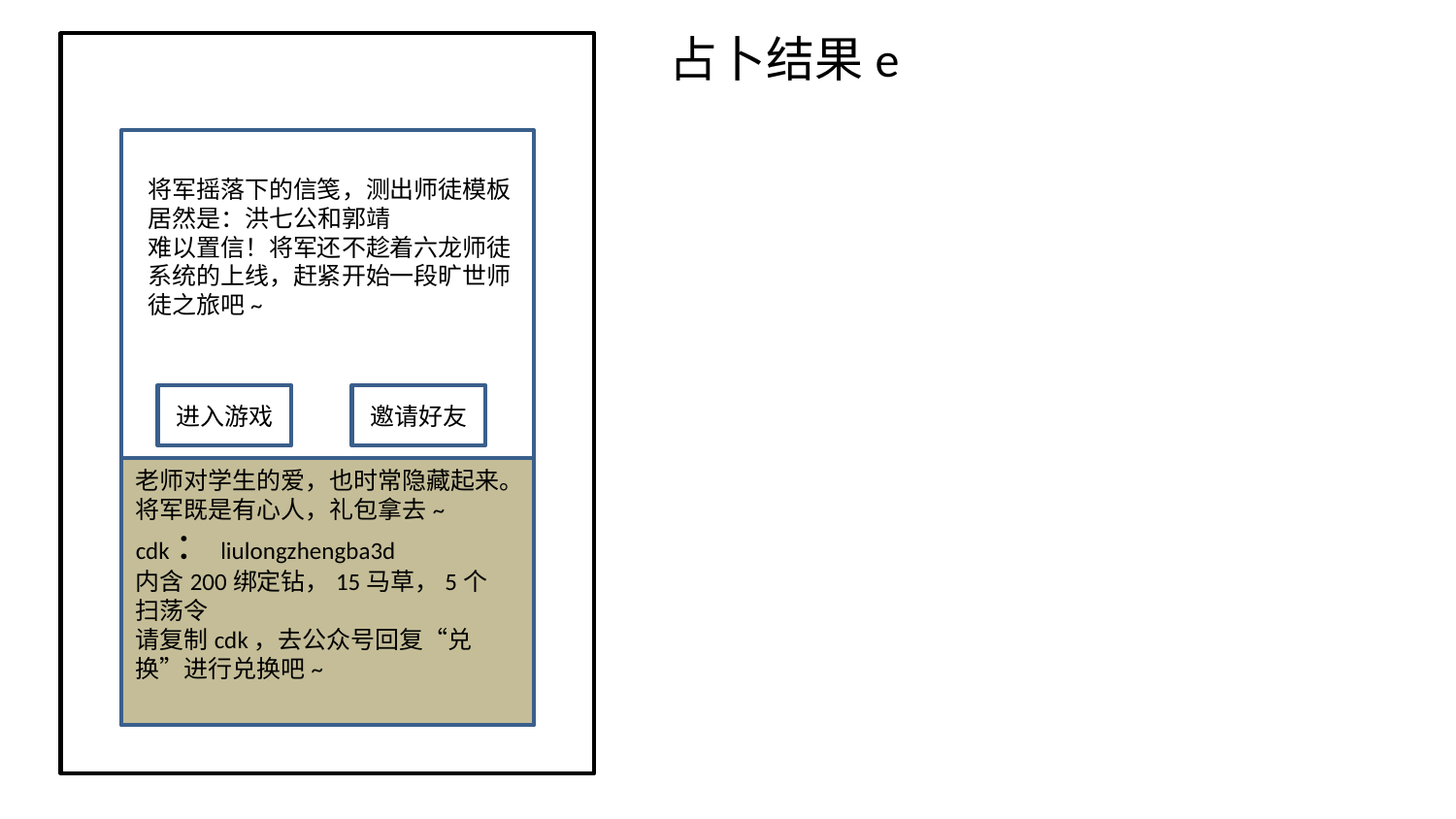

占卜结果e

将军摇落下的信笺，测出师徒模板居然是：洪七公和郭靖
难以置信！将军还不趁着六龙师徒系统的上线，赶紧开始一段旷世师徒之旅吧~
进入游戏
邀请好友

老师对学生的爱，也时常隐藏起来。
将军既是有心人，礼包拿去~
cdk：liulongzhengba3d
内含200绑定钻，15马草，5个扫荡令
请复制cdk，去公众号回复“兑换”进行兑换吧~